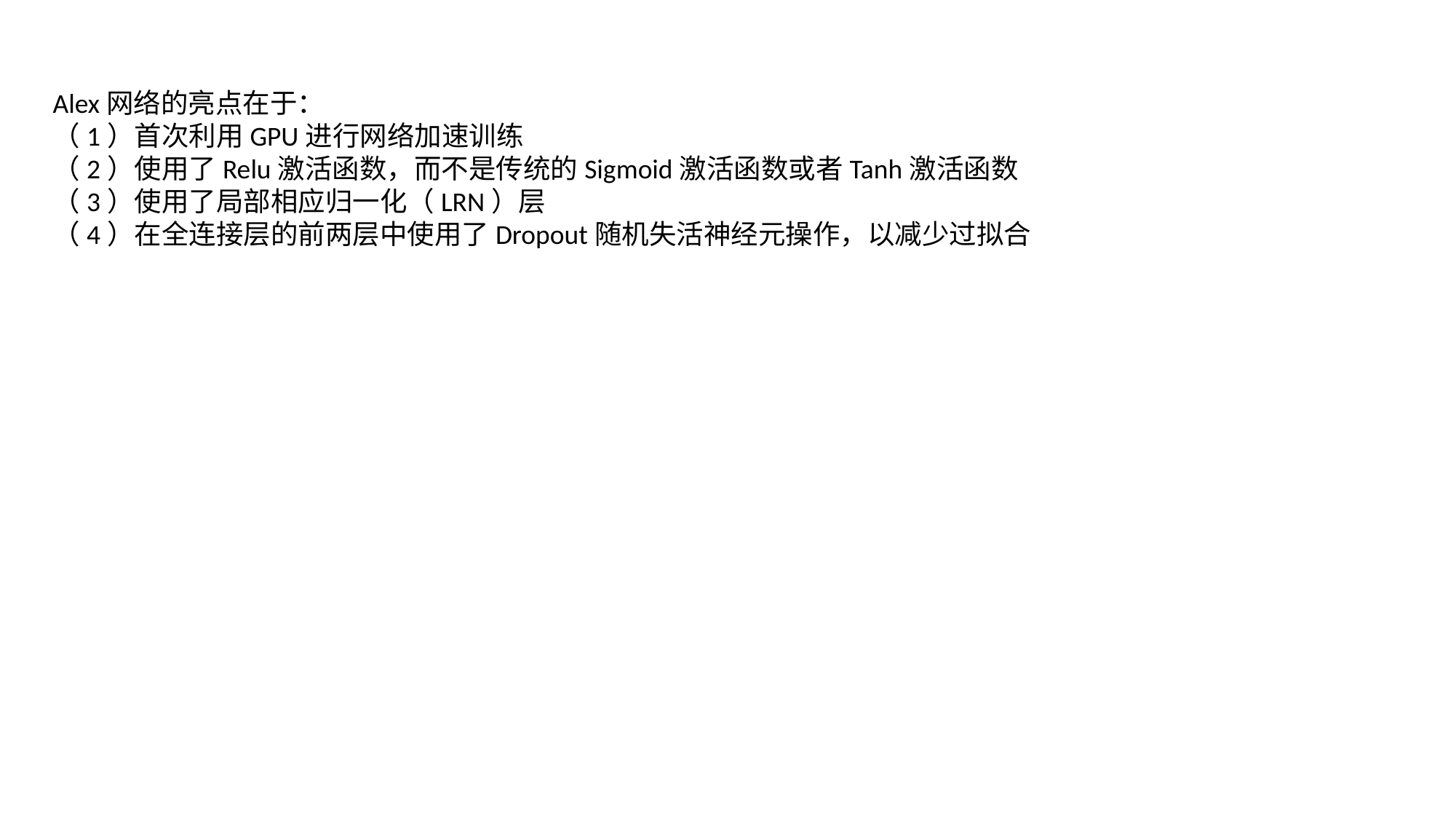

Alex网络的亮点在于：
（1）首次利用GPU进行网络加速训练
（2）使用了Relu激活函数，而不是传统的Sigmoid激活函数或者Tanh激活函数
（3）使用了局部相应归一化（LRN）层
（4）在全连接层的前两层中使用了Dropout随机失活神经元操作，以减少过拟合